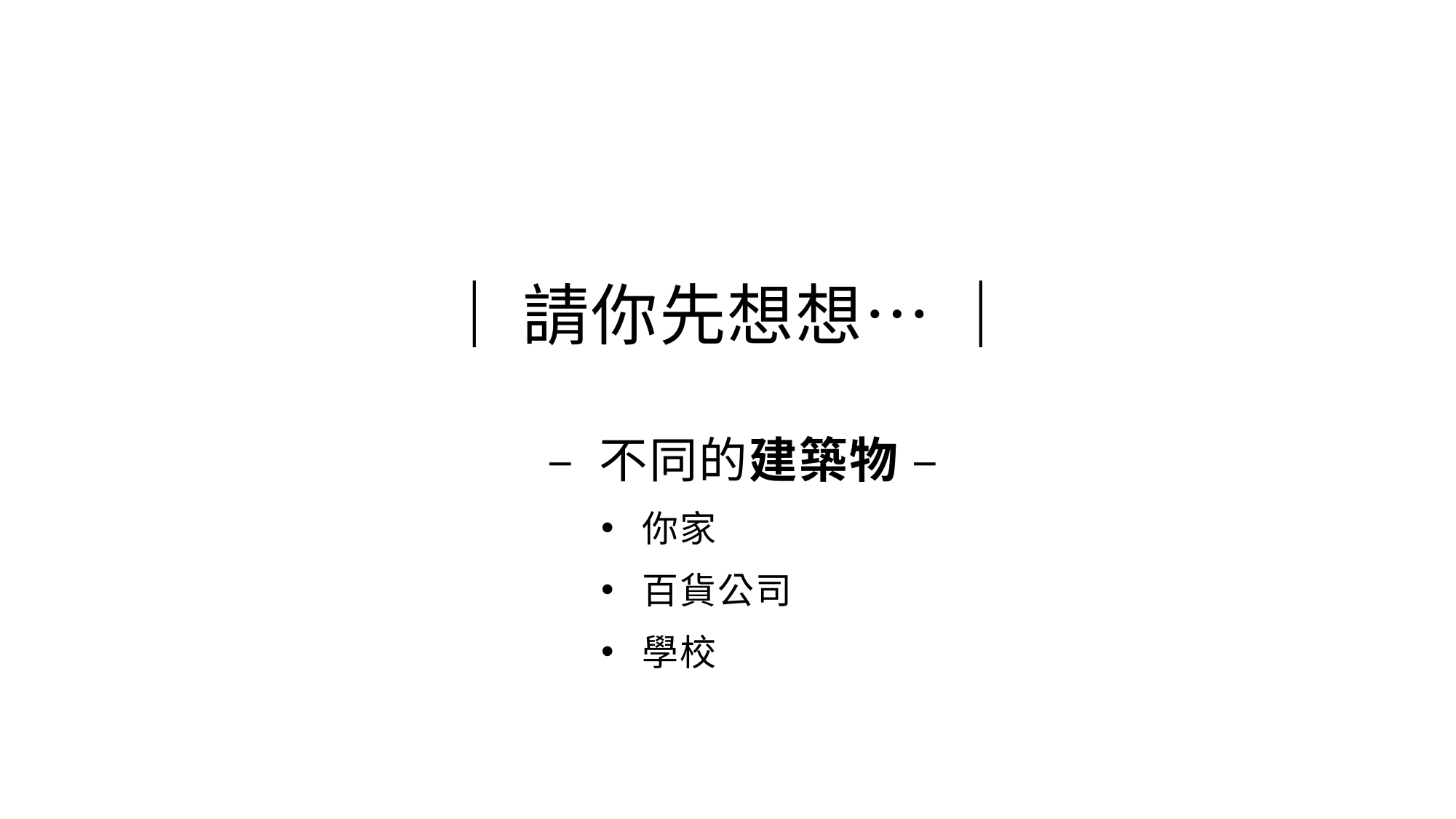

｜ 請你先想想… ｜
– 不同的建築物 –
你家
百貨公司
學校